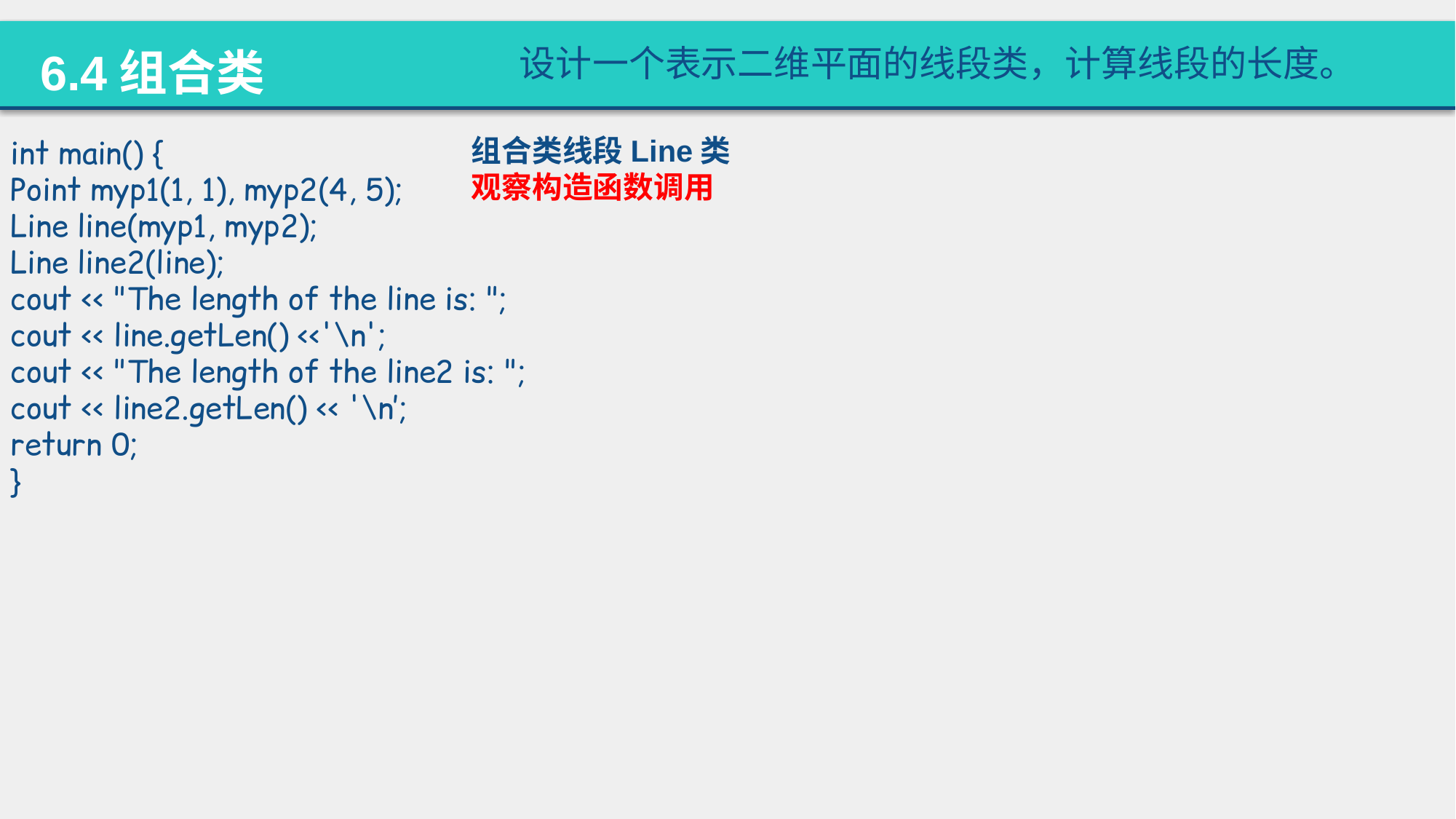

设计一个表示二维平面的线段类，计算线段的长度。
6.4组合类
组合类线段Line类
观察构造函数调用
int main() {
Point myp1(1, 1), myp2(4, 5);
Line line(myp1, myp2);
Line line2(line);
cout << "The length of the line is: ";
cout << line.getLen() <<'\n';
cout << "The length of the line2 is: ";
cout << line2.getLen() << '\n’;
return 0;
}